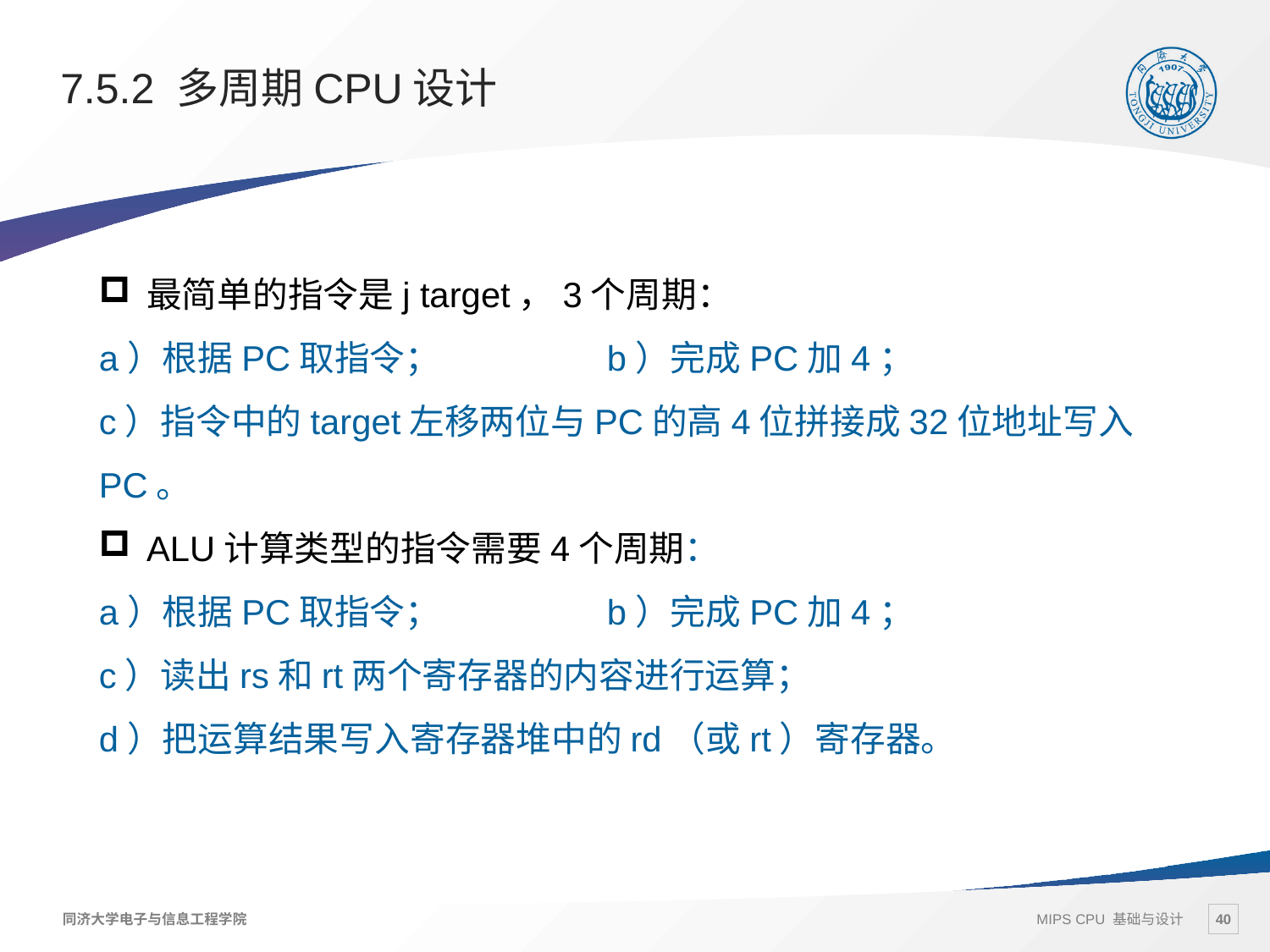

# 7.5.2 多周期CPU设计
最简单的指令是j target，3个周期：
a）根据PC取指令；		b）完成PC加4；
c）指令中的target左移两位与PC的高4位拼接成32位地址写入PC。
ALU计算类型的指令需要4个周期：
a）根据PC取指令；		b）完成PC加4；
c）读出rs和rt两个寄存器的内容进行运算；
d）把运算结果写入寄存器堆中的rd（或rt）寄存器。